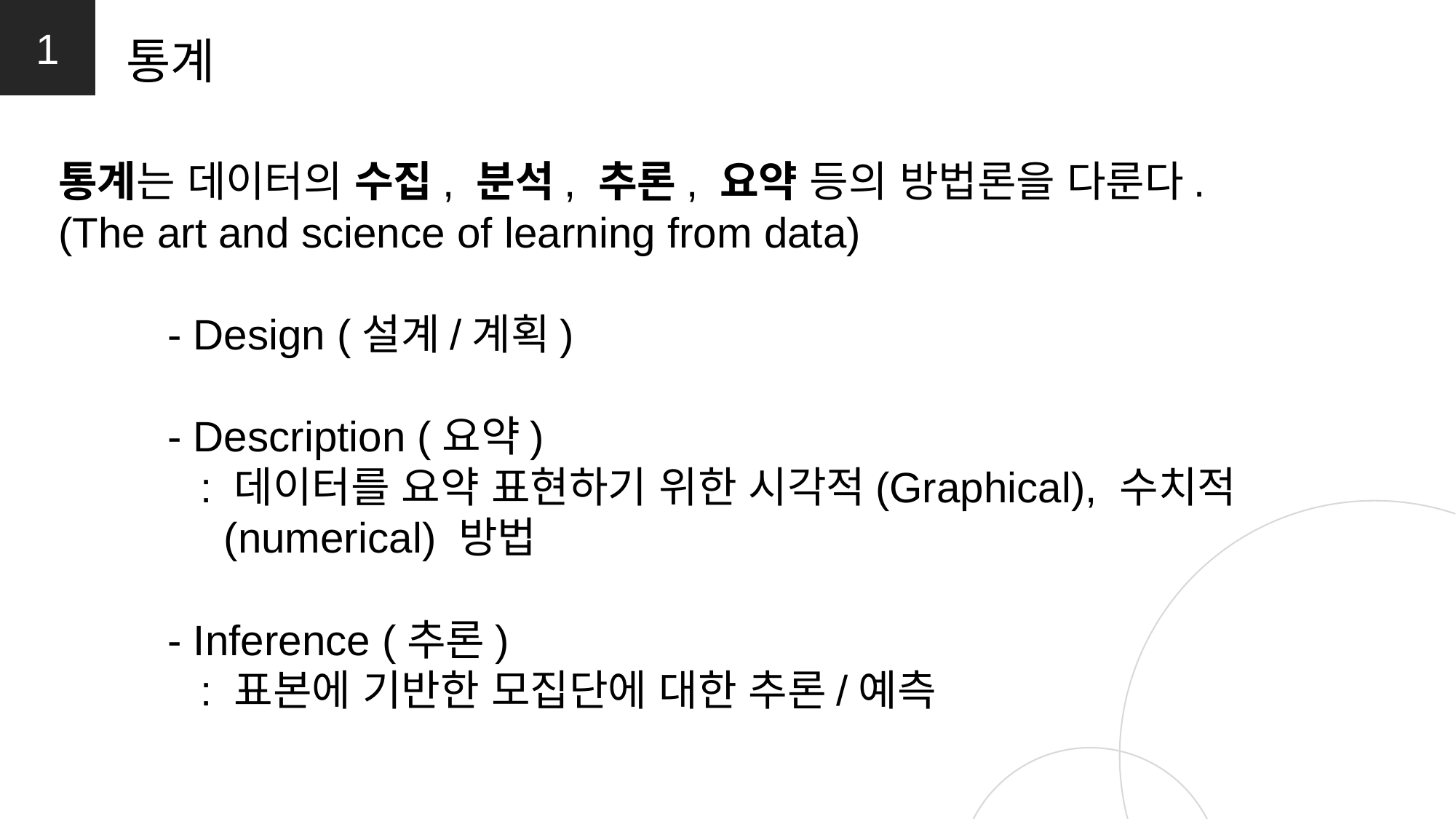

1
통계
통계는 데이터의 수집, 분석, 추론, 요약 등의 방법론을 다룬다.
(The art and science of learning from data)

	- Design (설계/계획)

	- Description (요약)
            : 데이터를 요약 표현하기 위한 시각적(Graphical), 수치적
              (numerical) 방법

	- Inference (추론)
            : 표본에 기반한 모집단에 대한 추론/예측